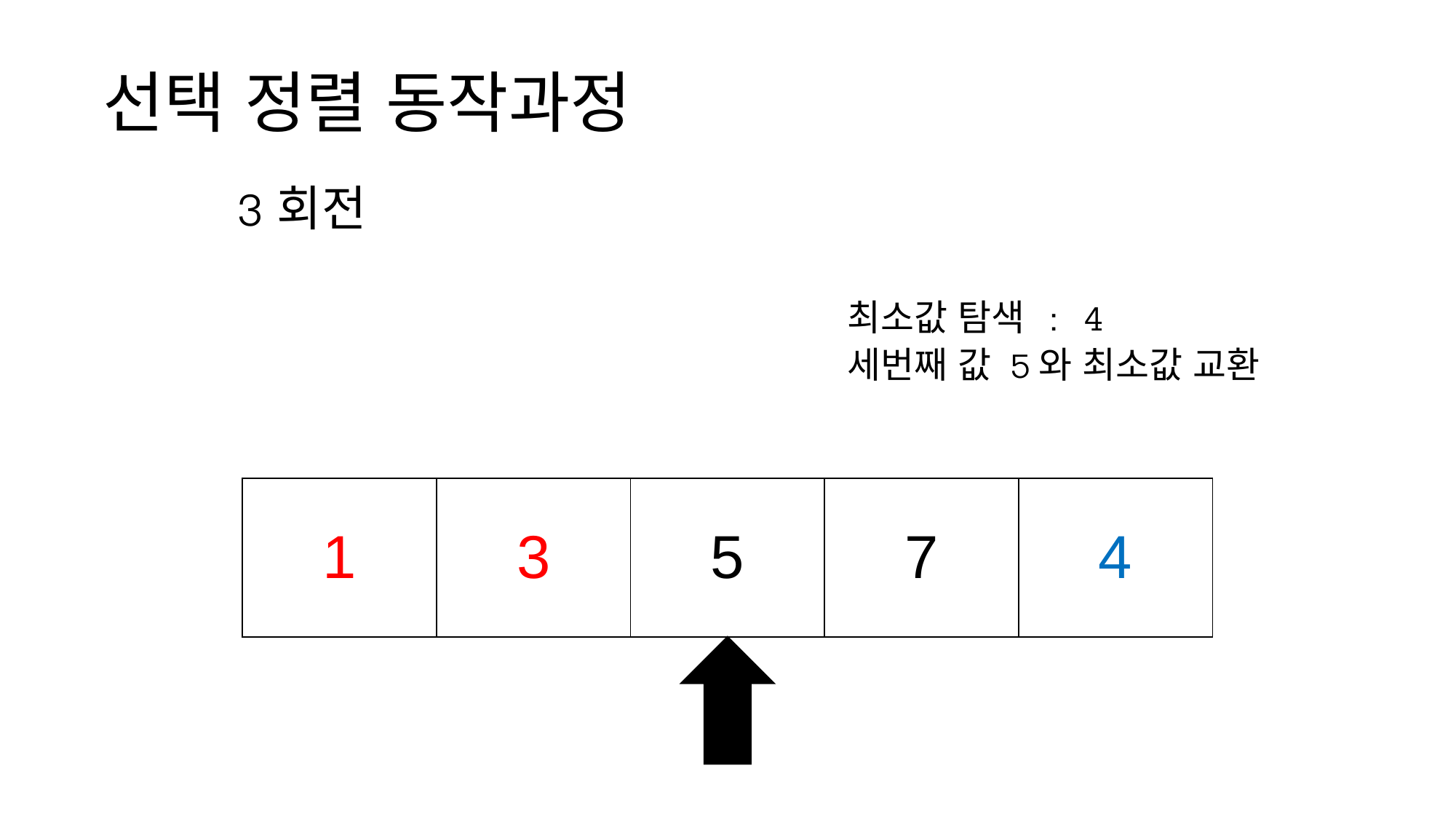

# 선택 정렬 동작과정
3회전
최소값 탐색 : 4
세번째 값 5와 최소값 교환
| 1 | 3 | 5 | 7 | 4 |
| --- | --- | --- | --- | --- |